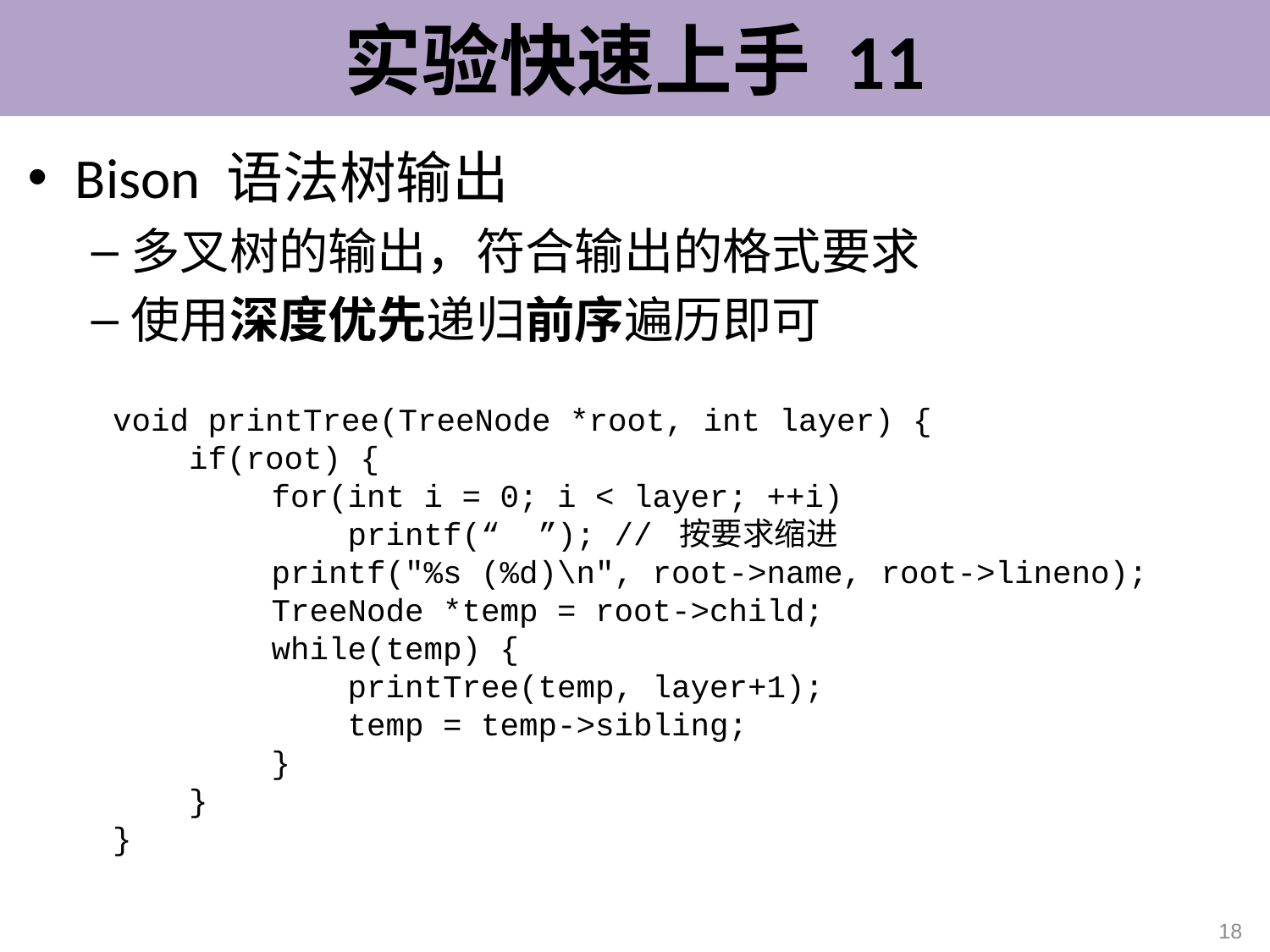

# 实验快速上手 11
Bison 语法树输出
多叉树的输出，符合输出的格式要求
使用深度优先递归前序遍历即可

void printTree(TreeNode *root, int layer) {
    if(root) {
     for(int i = 0; i < layer; ++i)
         printf(“  ”); // 按要求缩进
     printf("%s (%d)\n", root->name, root->lineno);
     TreeNode *temp = root->child;
     while(temp) {
         printTree(temp, layer+1);
         temp = temp->sibling;
     }
    }
}
18